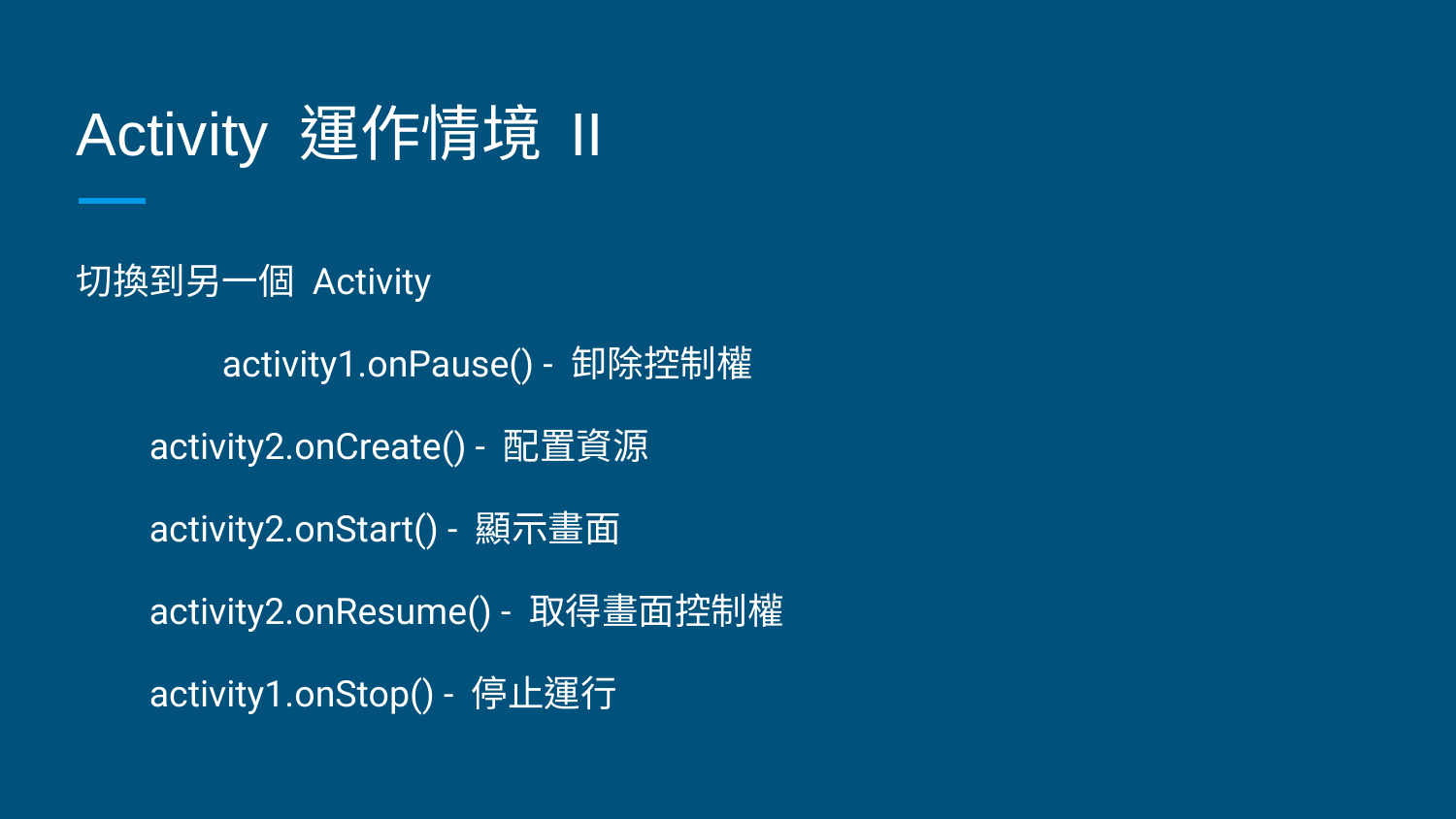

# Activity 運作情境 II
切換到另一個 Activity
	activity1.onPause() - 卸除控制權
activity2.onCreate() - 配置資源
activity2.onStart() - 顯示畫面
activity2.onResume() - 取得畫面控制權
activity1.onStop() - 停止運行